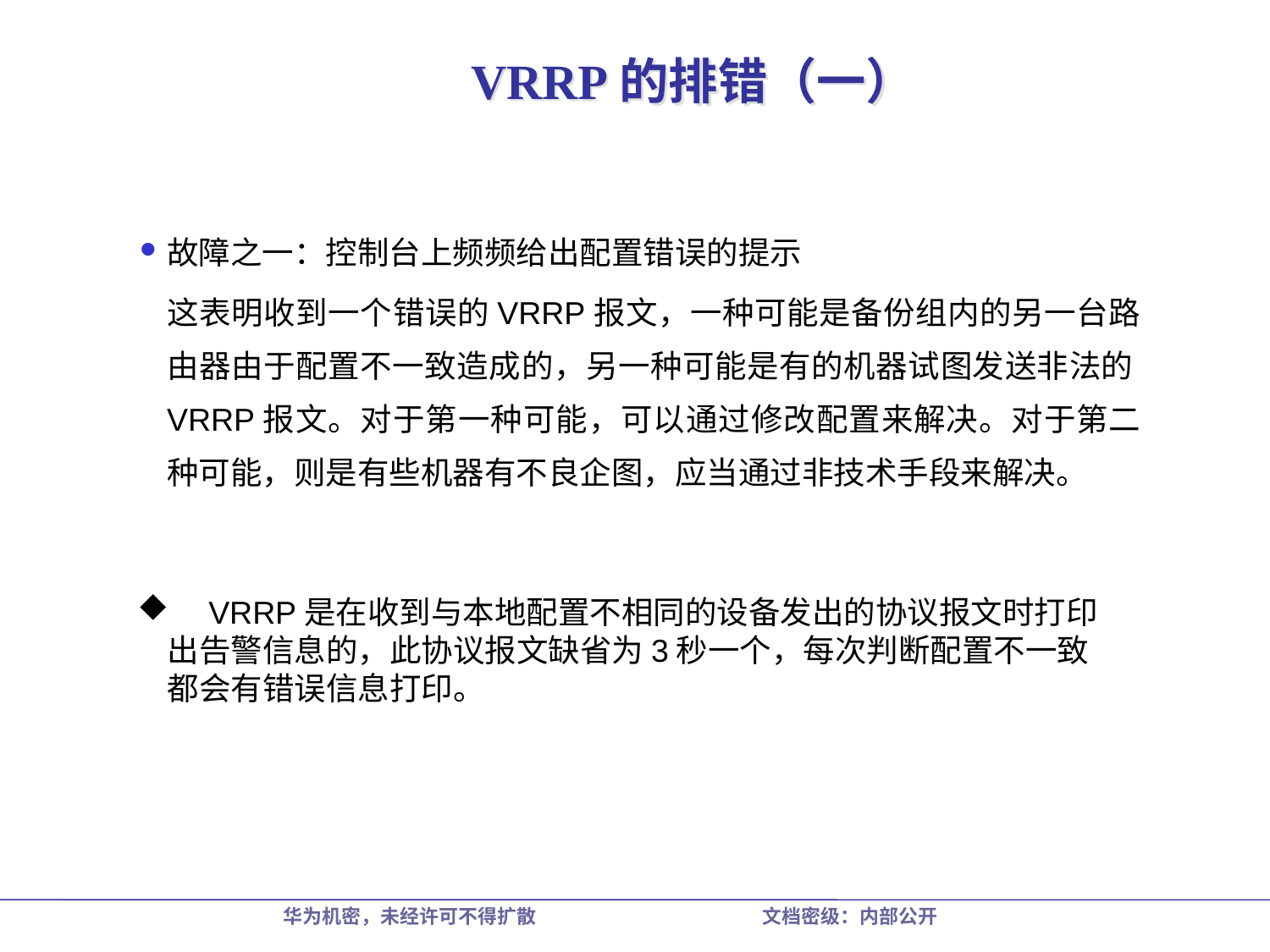

# VRRP的排错（一）
故障之一：控制台上频频给出配置错误的提示
	这表明收到一个错误的VRRP报文，一种可能是备份组内的另一台路由器由于配置不一致造成的，另一种可能是有的机器试图发送非法的VRRP报文。对于第一种可能，可以通过修改配置来解决。对于第二种可能，则是有些机器有不良企图，应当通过非技术手段来解决。
　VRRP是在收到与本地配置不相同的设备发出的协议报文时打印出告警信息的，此协议报文缺省为3秒一个，每次判断配置不一致都会有错误信息打印。